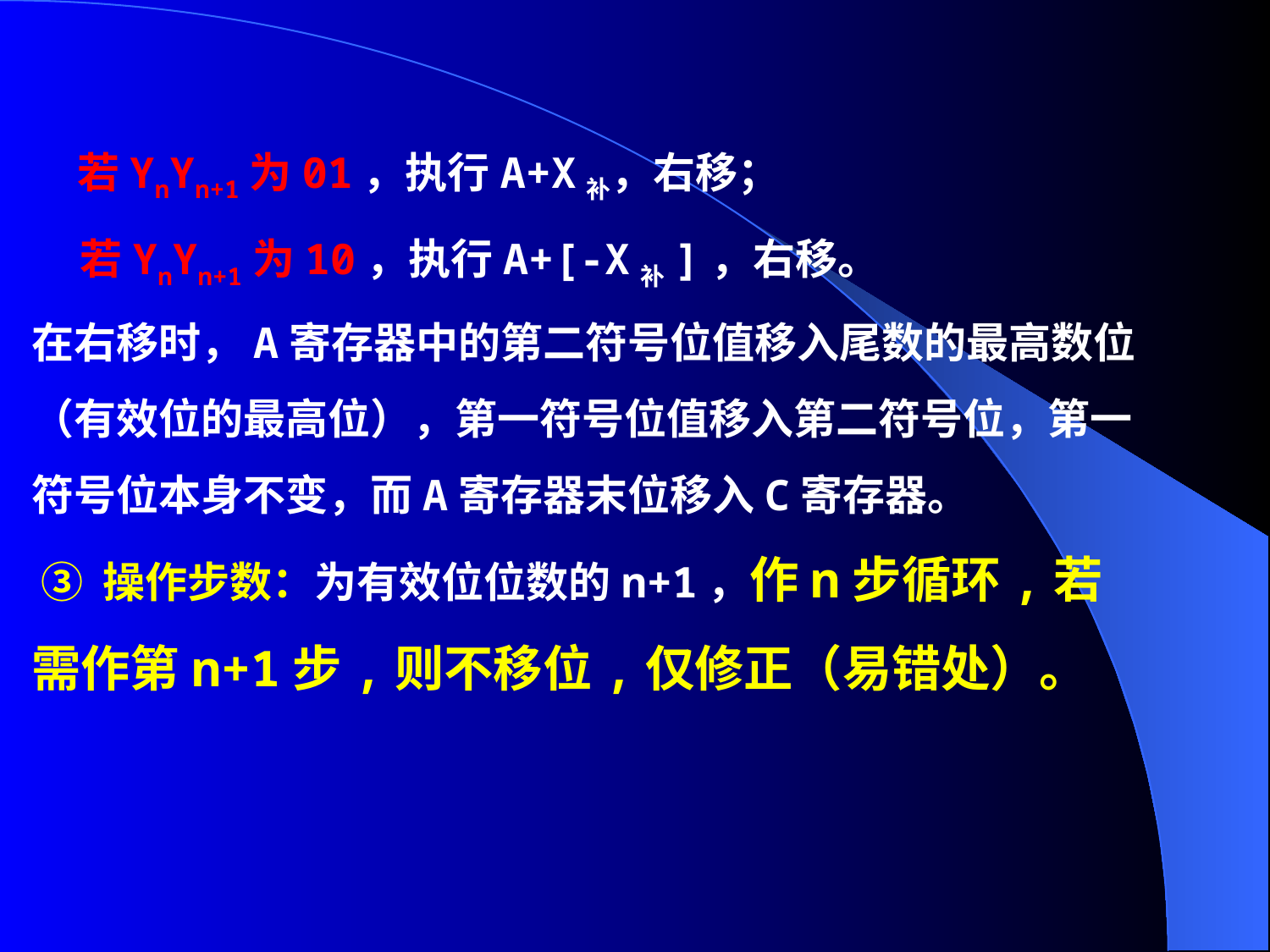

若YnYn+1为01，执行A+X补，右移；
    若YnYn+1为10，执行A+[-X补]，右移。
在右移时，A寄存器中的第二符号位值移入尾数的最高数位（有效位的最高位），第一符号位值移入第二符号位，第一符号位本身不变，而A寄存器末位移入C寄存器。
 ③ 操作步数：为有效位位数的n+1，作n步循环,若需作第n+1步,则不移位,仅修正（易错处）。